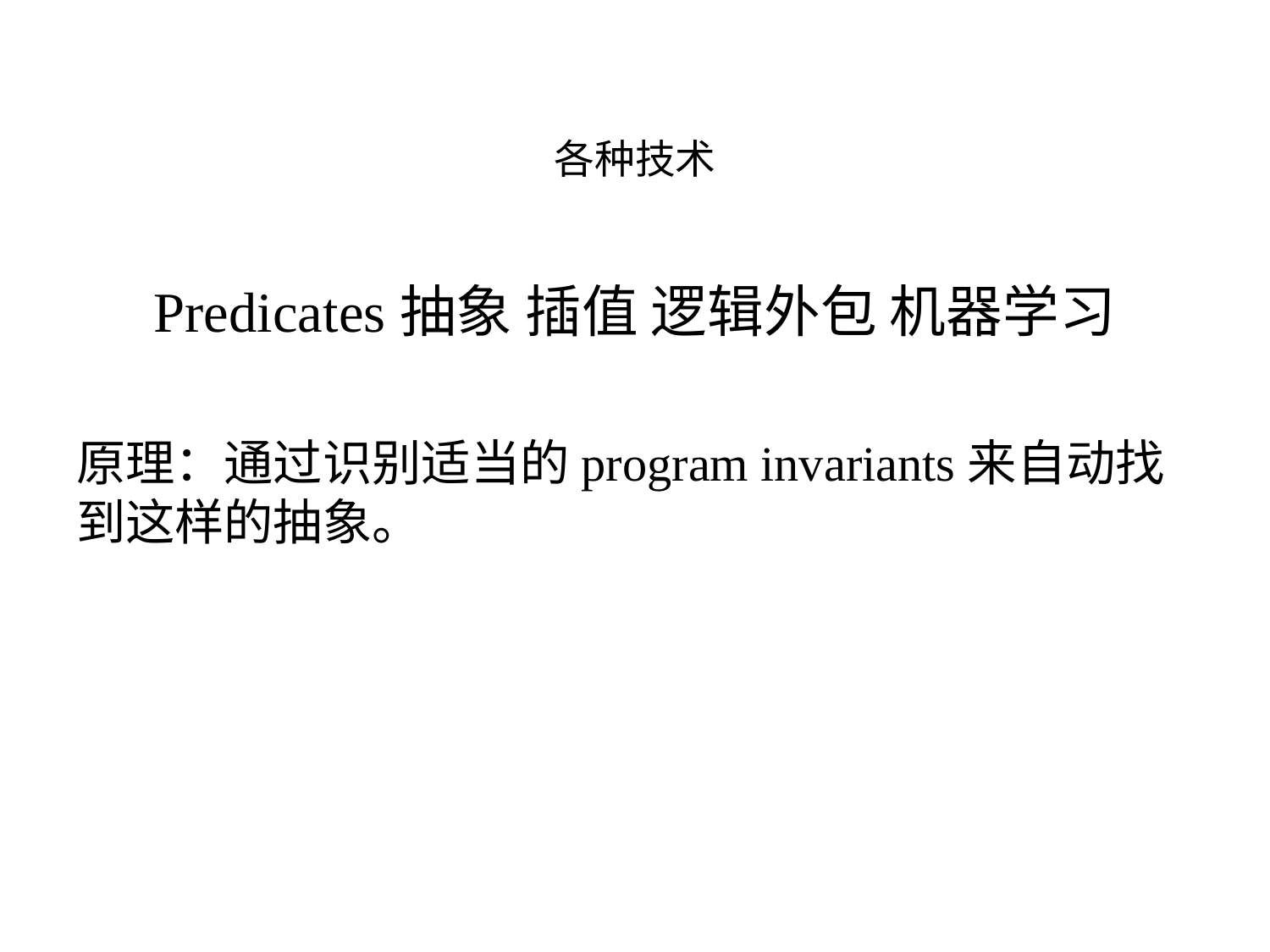

# 各种技术
Predicates抽象 插值 逻辑外包 机器学习

原理：通过识别适当的program invariants来自动找到这样的抽象。